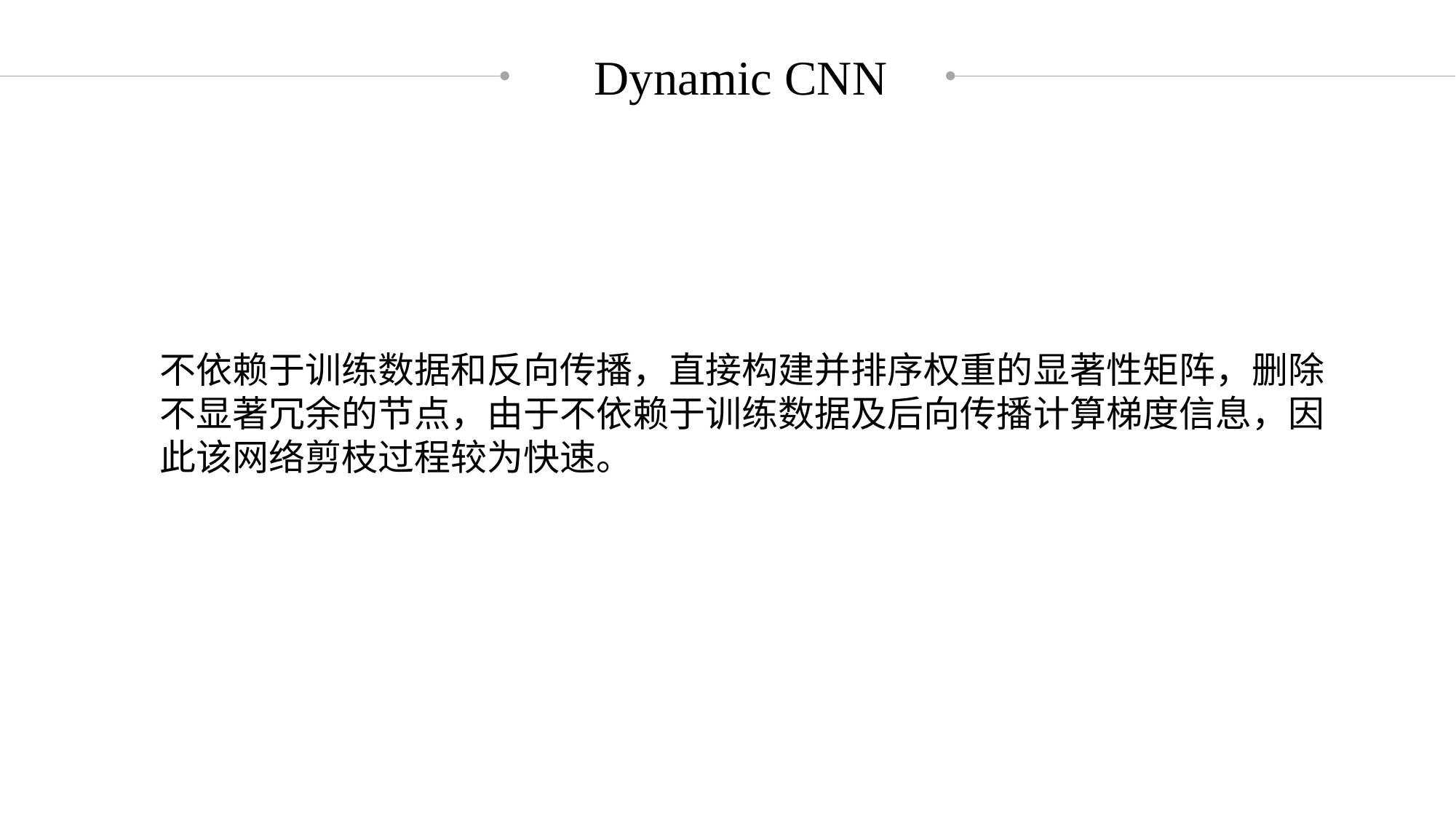

Dynamic CNN
不依赖于训练数据和反向传播，直接构建并排序权重的显著性矩阵，删除不显著冗余的节点，由于不依赖于训练数据及后向传播计算梯度信息，因此该网络剪枝过程较为快速。